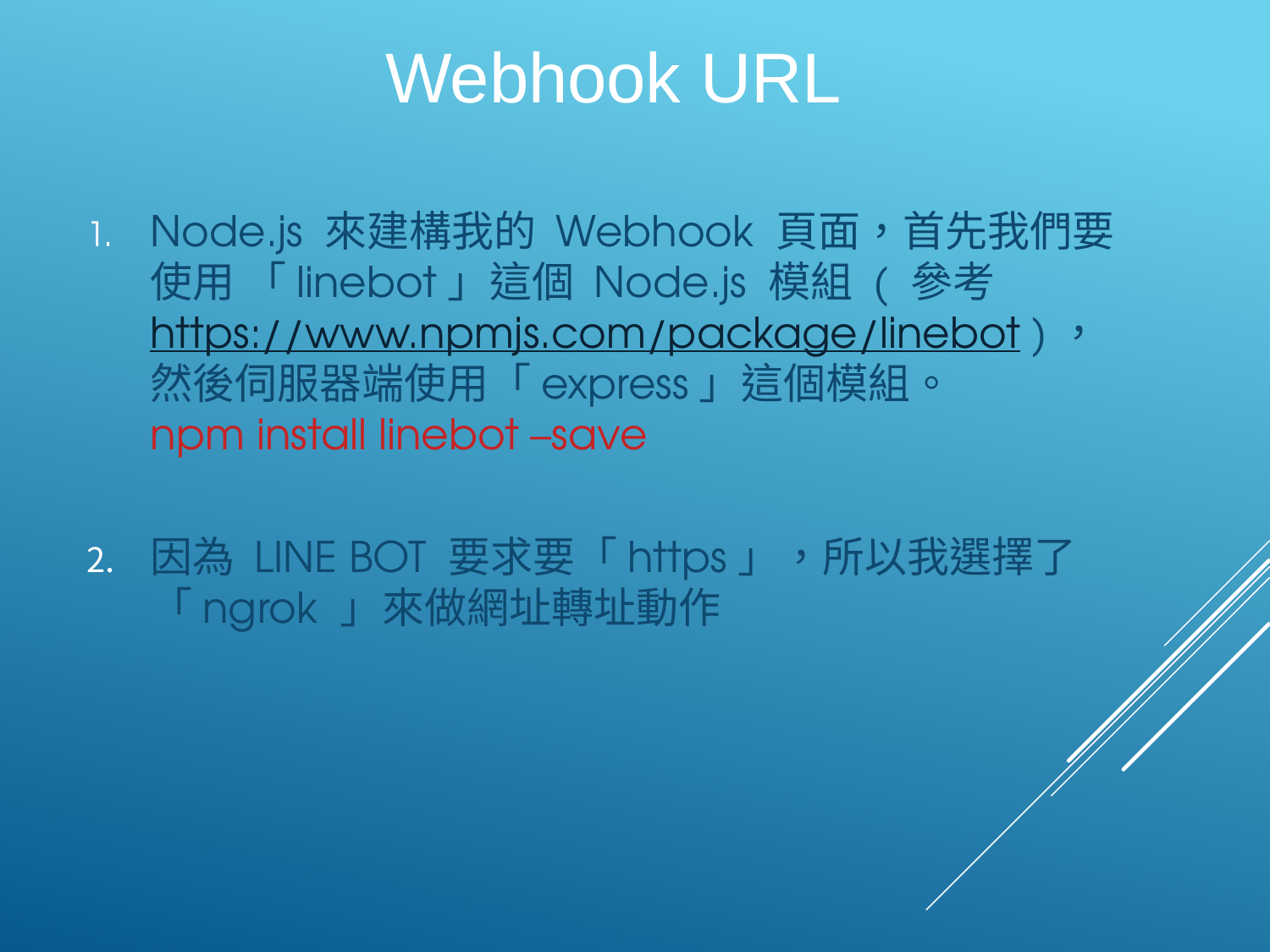

Webhook URL
Node.js 來建構我的 Webhook 頁面，首先我們要使用 「linebot」這個 Node.js 模組 ( 參考 https://www.npmjs.com/package/linebot )，然後伺服器端使用「express」這個模組。
npm install linebot –save
因為 LINE BOT 要求要「https」，所以我選擇了「ngrok 」來做網址轉址動作